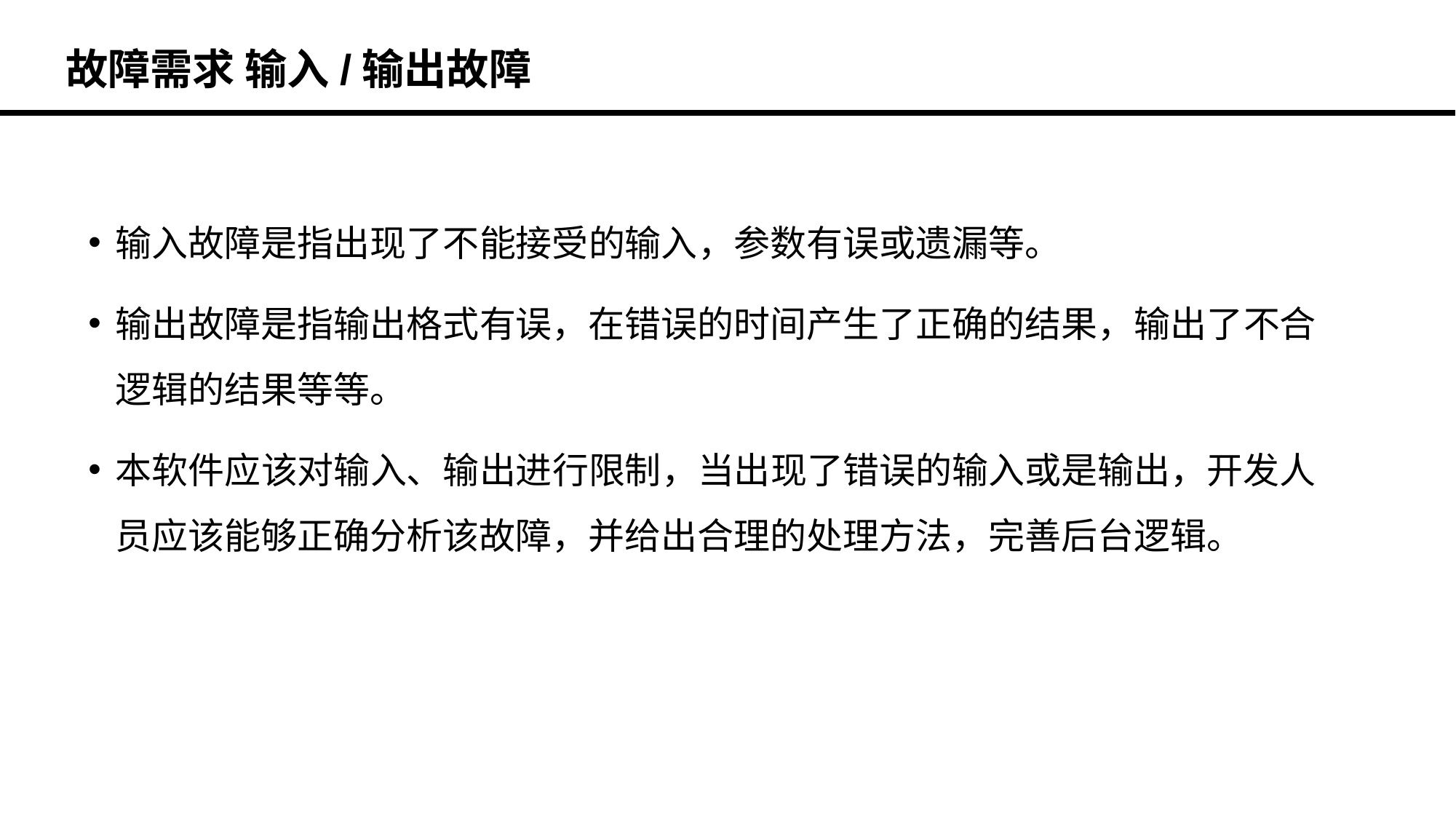

故障需求 输入/输出故障
输入故障是指出现了不能接受的输入，参数有误或遗漏等。
输出故障是指输出格式有误，在错误的时间产生了正确的结果，输出了不合逻辑的结果等等。
本软件应该对输入、输出进行限制，当出现了错误的输入或是输出，开发人员应该能够正确分析该故障，并给出合理的处理方法，完善后台逻辑。